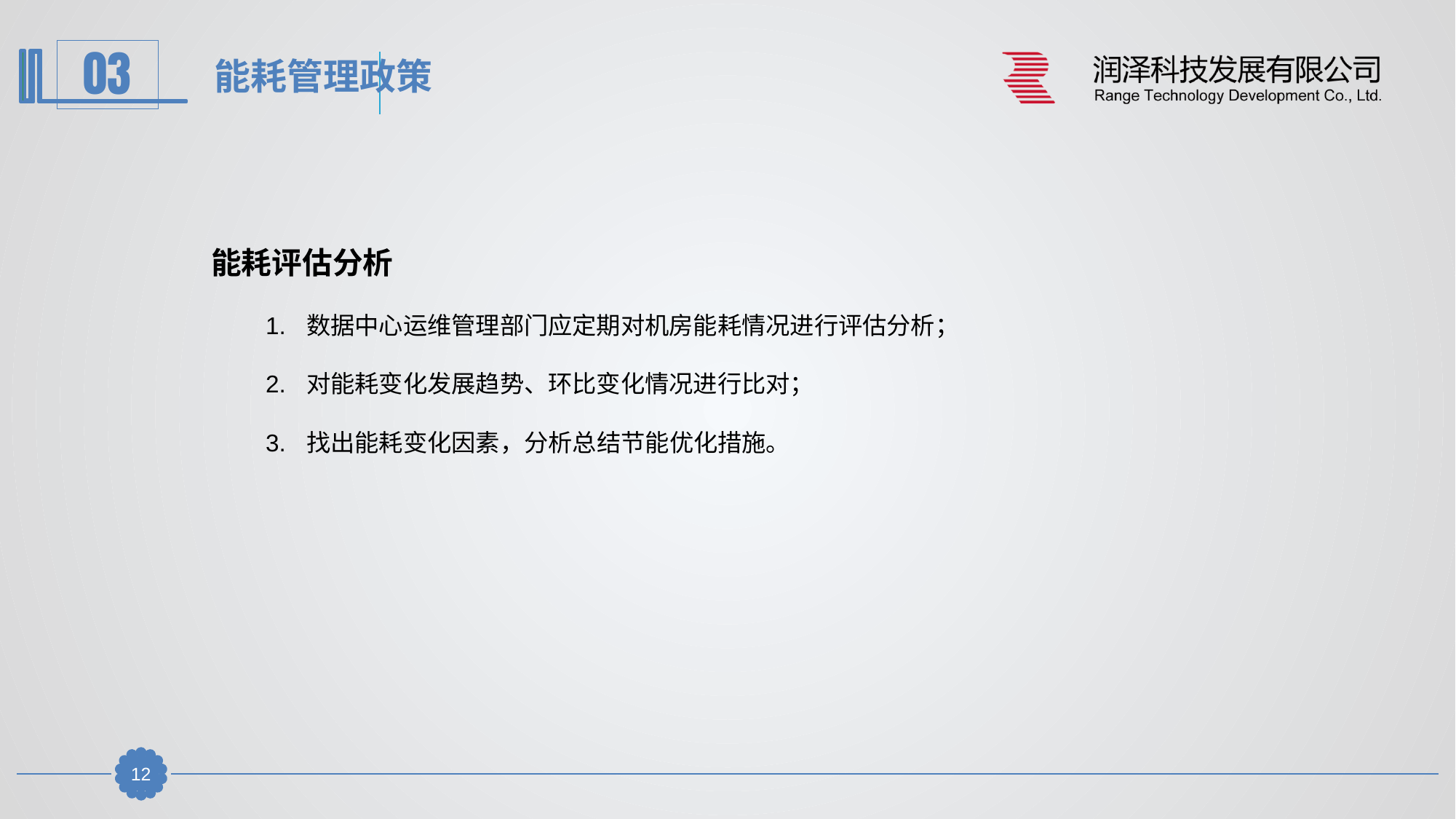

能耗管理政策
能耗评估分析
数据中心运维管理部门应定期对机房能耗情况进行评估分析；
对能耗变化发展趋势、环比变化情况进行比对；
找出能耗变化因素，分析总结节能优化措施。
12